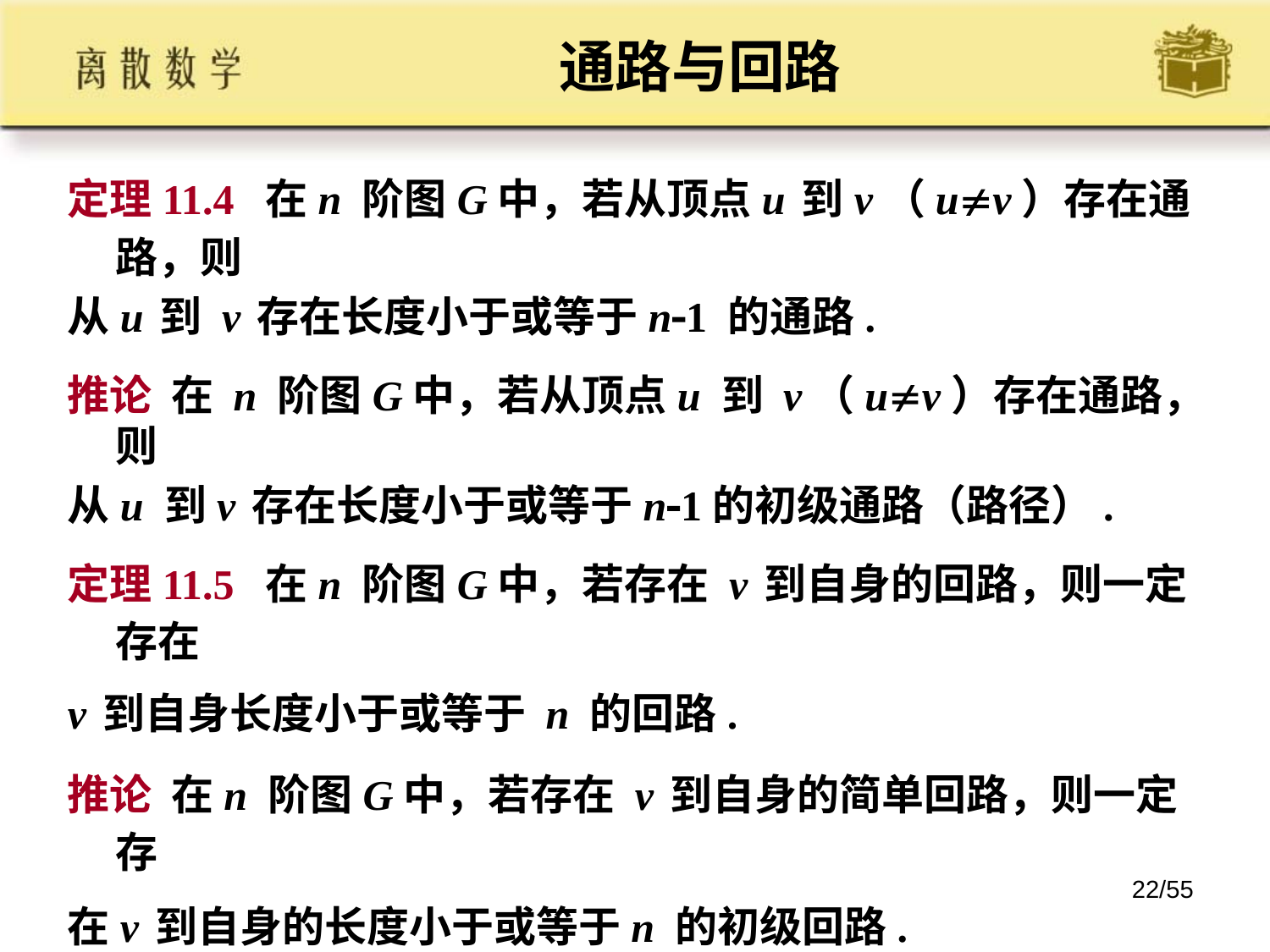

# 通路与回路
定理11.4  在n 阶图G中，若从顶点u 到v（u≠v）存在通路，则
从u 到 v 存在长度小于或等于n−1 的通路.
推论  在 n 阶图G中，若从顶点u 到 v（u≠v）存在通路，则
从u 到v 存在长度小于或等于n−1的初级通路（路径）.
定理11.5  在n 阶图G中，若存在 v 到自身的回路，则一定存在
v 到自身长度小于或等于 n 的回路.
推论  在n 阶图G中，若存在 v 到自身的简单回路，则一定存
在v 到自身的长度小于或等于n 的初级回路.
22/55